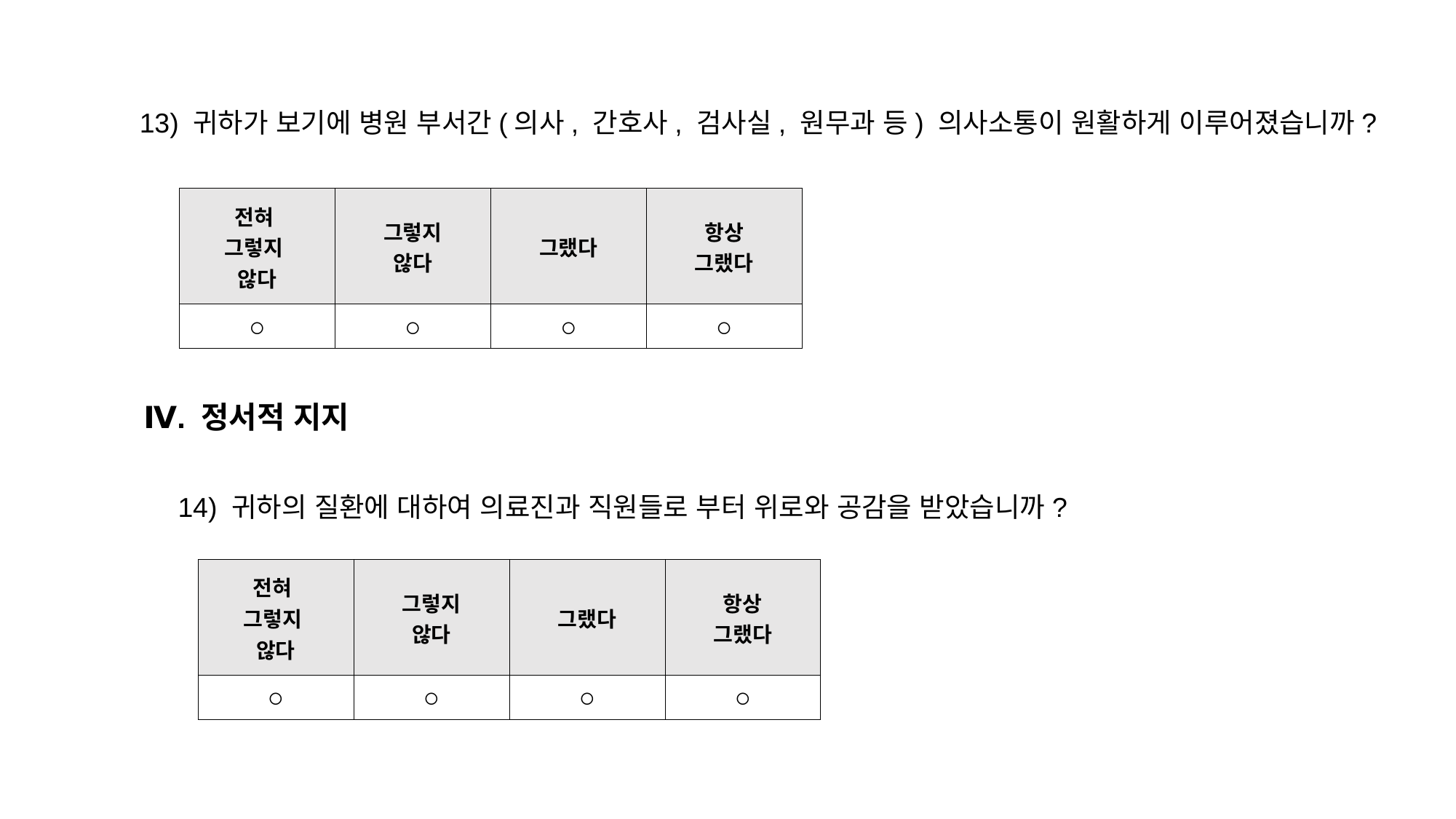

13) 귀하가 보기에 병원 부서간(의사, 간호사, 검사실, 원무과 등) 의사소통이 원활하게 이루어졌습니까?
| 전혀 그렇지 않다 | 그렇지 않다 | 그랬다 | 항상 그랬다 |
| --- | --- | --- | --- |
| ○ | ○ | ○ | ○ |
Ⅳ. 정서적 지지
14) 귀하의 질환에 대하여 의료진과 직원들로 부터 위로와 공감을 받았습니까?
| 전혀 그렇지 않다 | 그렇지 않다 | 그랬다 | 항상 그랬다 |
| --- | --- | --- | --- |
| ○ | ○ | ○ | ○ |